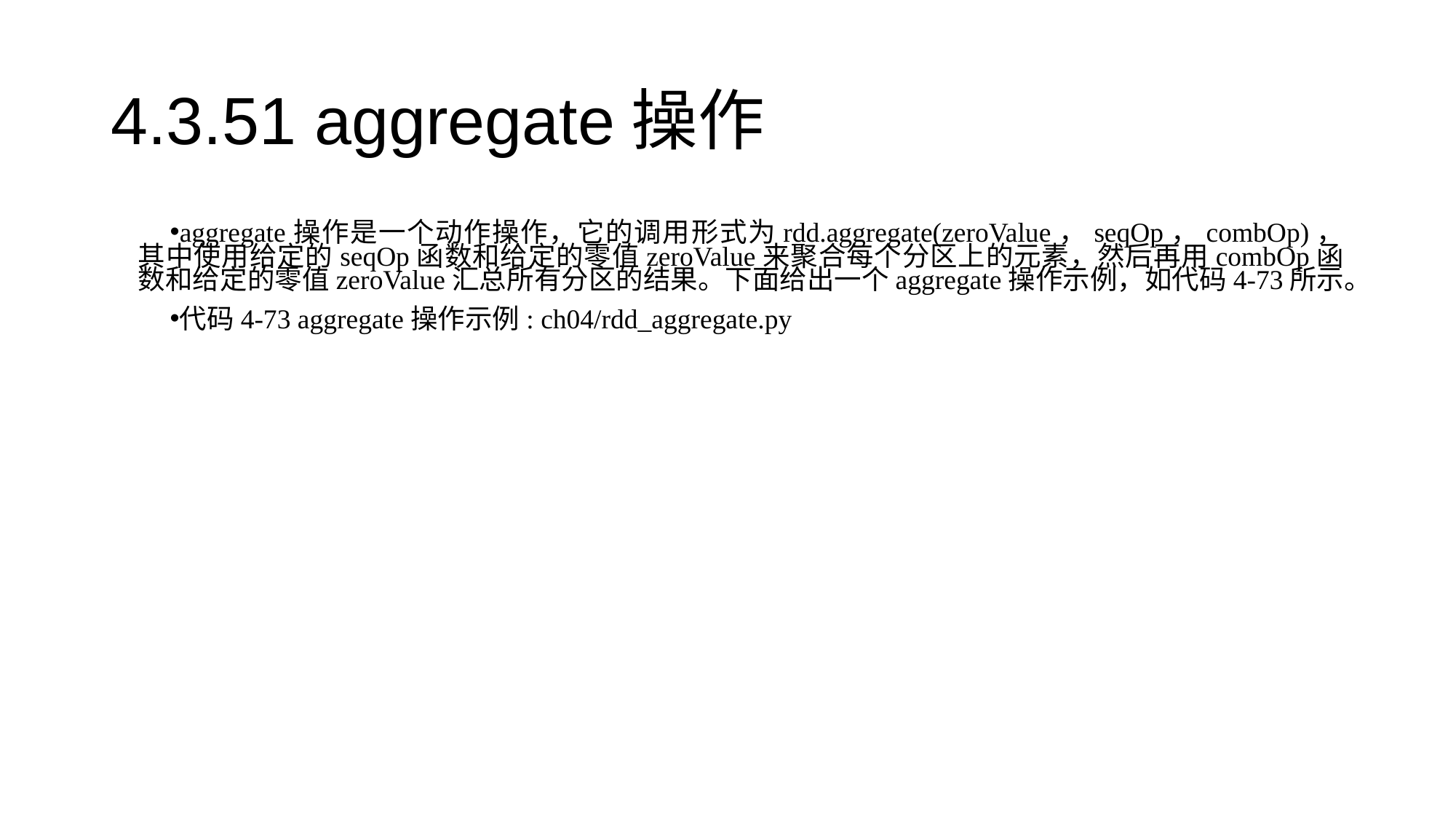

# 4.3.51 aggregate操作
aggregate操作是一个动作操作，它的调用形式为rdd.aggregate(zeroValue，seqOp，combOp)，其中使用给定的seqOp函数和给定的零值zeroValue来聚合每个分区上的元素，然后再用combOp函数和给定的零值zeroValue汇总所有分区的结果。下面给出一个aggregate操作示例，如代码4-73所示。
代码4-73 aggregate操作示例: ch04/rdd_aggregate.py